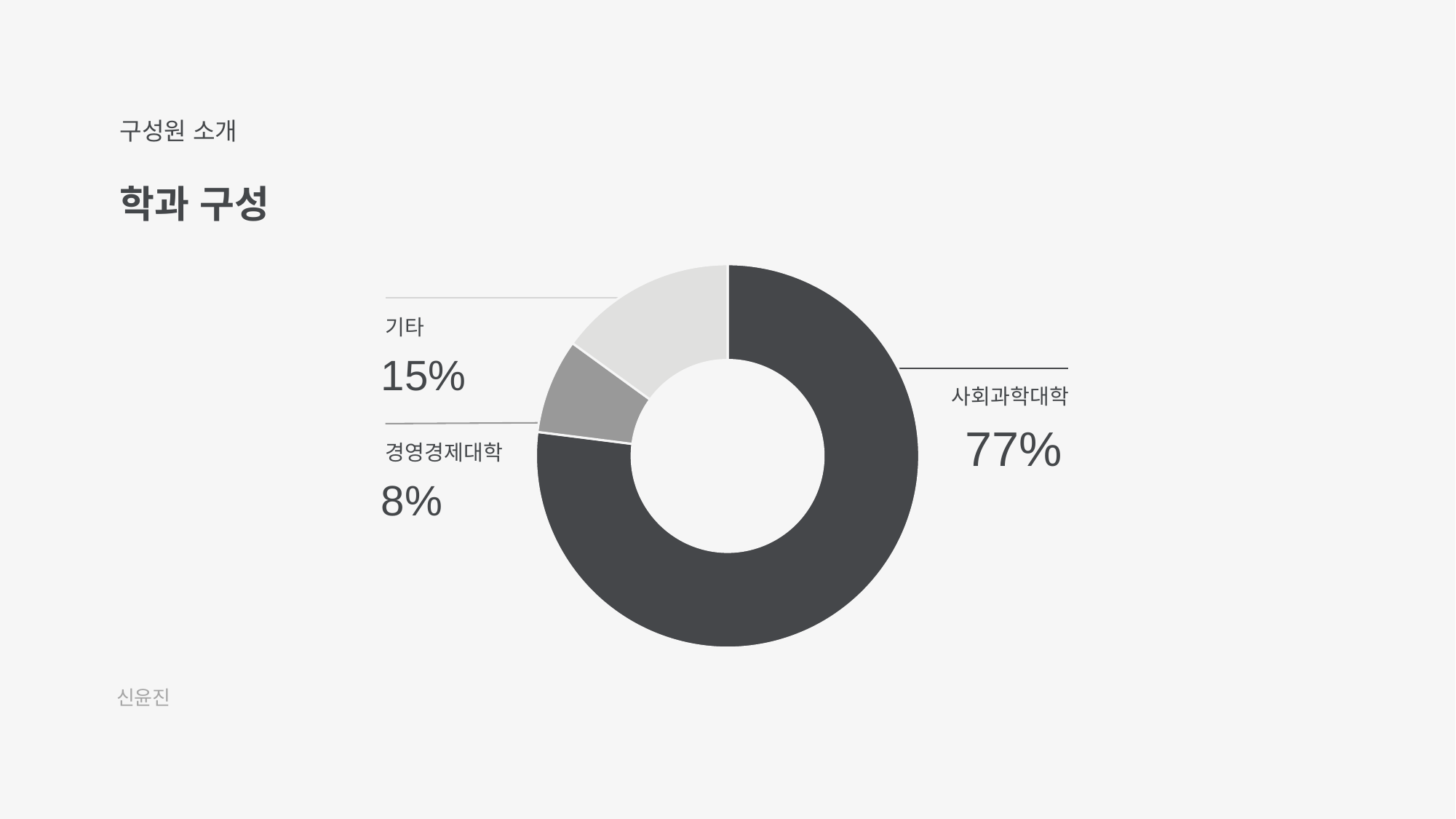

구성원 소개
학과 구성

### Chart

| Category | 열1 |
|---|---|
| 사회과학대학 | 77.0 |
| 경영경제대학 | 8.0 |
| 기타 | 15.0 |
기타
15%
사회과학대학
77%
경영경제대학
8%
신윤진